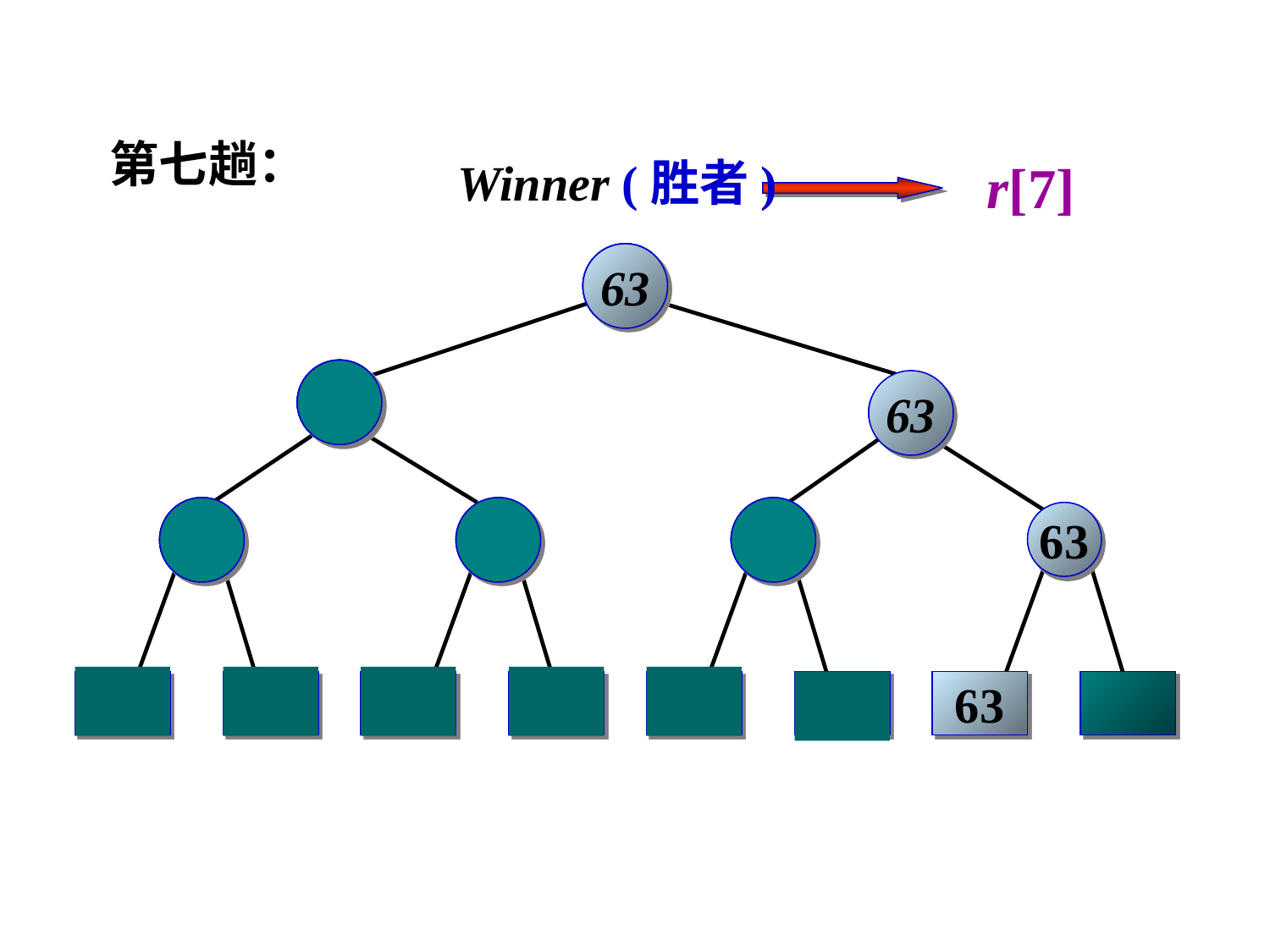

# 第七趟：
Winner (胜者)
r[7]

21
25
08

21

08

21

25*

08

63

21
25
49
25*
16
08
63

16
25
63
16
25

16

25*
25*

49
49
49

63